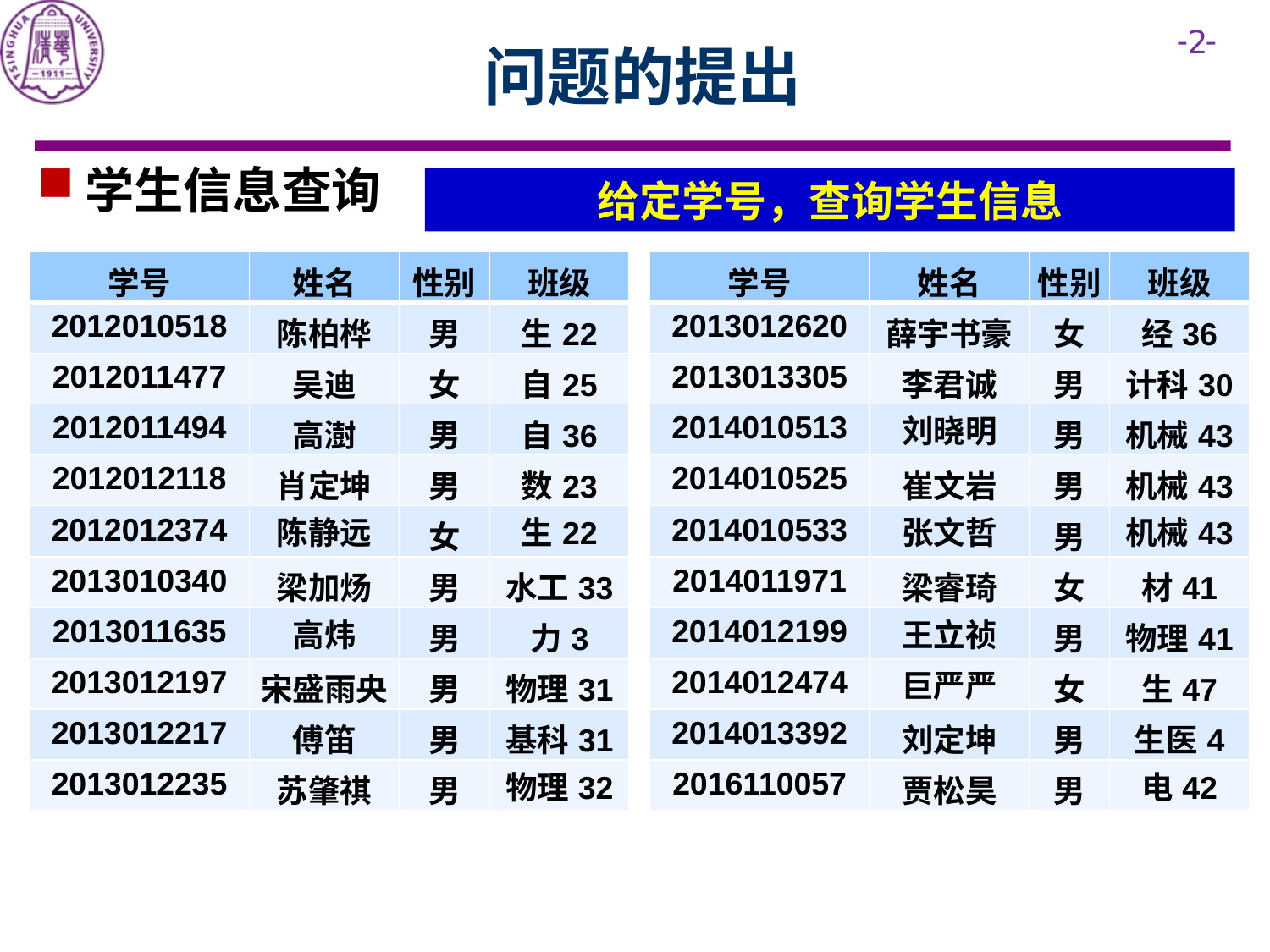

# 问题的提出
学生信息查询

给定学号，查询学生信息
| 学号 | 姓名 | 性别 | 班级 |
| --- | --- | --- | --- |
| 2012010518 | 陈柏桦 | 男 | 生22 |
| 2012011477 | 吴迪 | 女 | 自25 |
| 2012011494 | 高澍 | 男 | 自36 |
| 2012012118 | 肖定坤 | 男 | 数23 |
| 2012012374 | 陈静远 | 女 | 生22 |
| 2013010340 | 梁加炀 | 男 | 水工33 |
| 2013011635 | 高炜 | 男 | 力3 |
| 2013012197 | 宋盛雨央 | 男 | 物理31 |
| 2013012217 | 傅笛 | 男 | 基科31 |
| 2013012235 | 苏肇祺 | 男 | 物理32 |
| 学号 | 姓名 | 性别 | 班级 |
| --- | --- | --- | --- |
| 2013012620 | 薛宇书豪 | 女 | 经36 |
| 2013013305 | 李君诚 | 男 | 计科30 |
| 2014010513 | 刘晓明 | 男 | 机械43 |
| 2014010525 | 崔文岩 | 男 | 机械43 |
| 2014010533 | 张文哲 | 男 | 机械43 |
| 2014011971 | 梁睿琦 | 女 | 材41 |
| 2014012199 | 王立祯 | 男 | 物理41 |
| 2014012474 | 巨严严 | 女 | 生47 |
| 2014013392 | 刘定坤 | 男 | 生医4 |
| 2016110057 | 贾松昊 | 男 | 电42 |